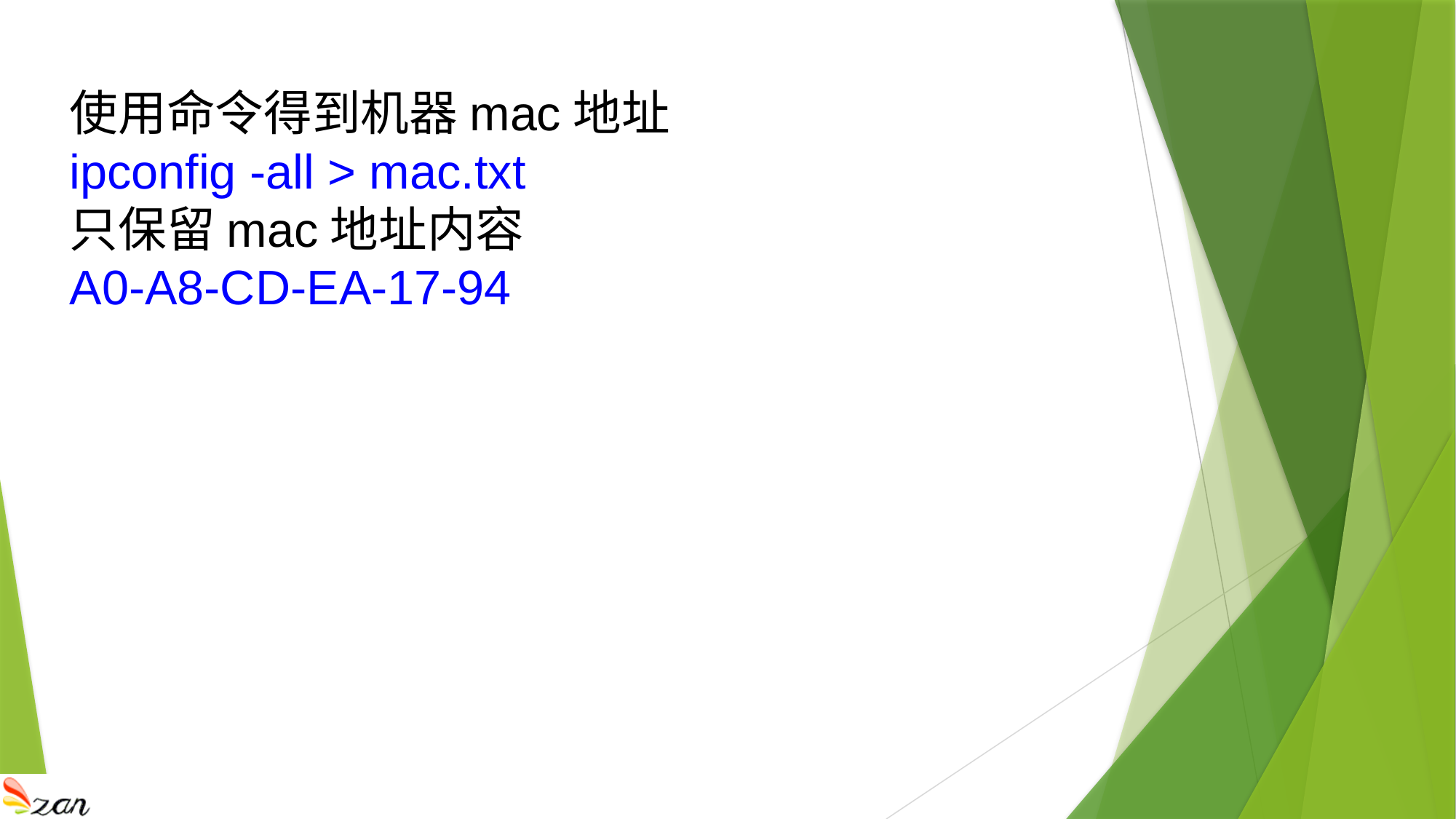

使用命令得到机器mac地址
ipconfig -all > mac.txt
只保留mac地址内容
A0-A8-CD-EA-17-94